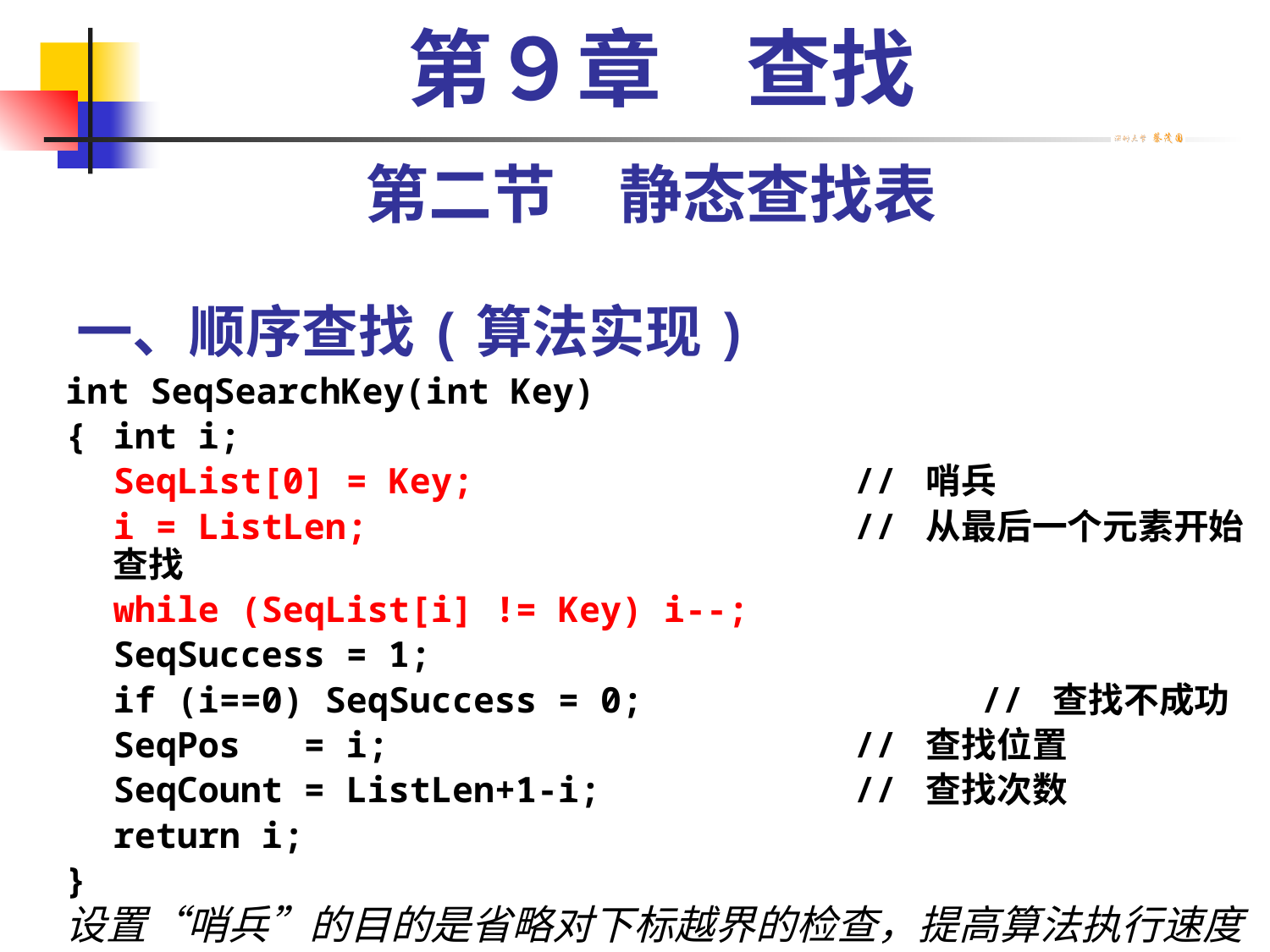

第９章　查找
第二节　静态查找表
# 一、顺序查找(算法实现)
int SeqSearchKey(int Key)
{	int i;
	SeqList[0] = Key;			     // 哨兵
	i = ListLen;			     // 从最后一个元素开始查找
	while (SeqList[i] != Key) i--;
	SeqSuccess = 1;
	if (i==0) SeqSuccess = 0;		     // 查找不成功
	SeqPos   = i;			     // 查找位置
	SeqCount = ListLen+1-i;		     // 查找次数
	return i;
}
设置“哨兵”的目的是省略对下标越界的检查，提高算法执行速度